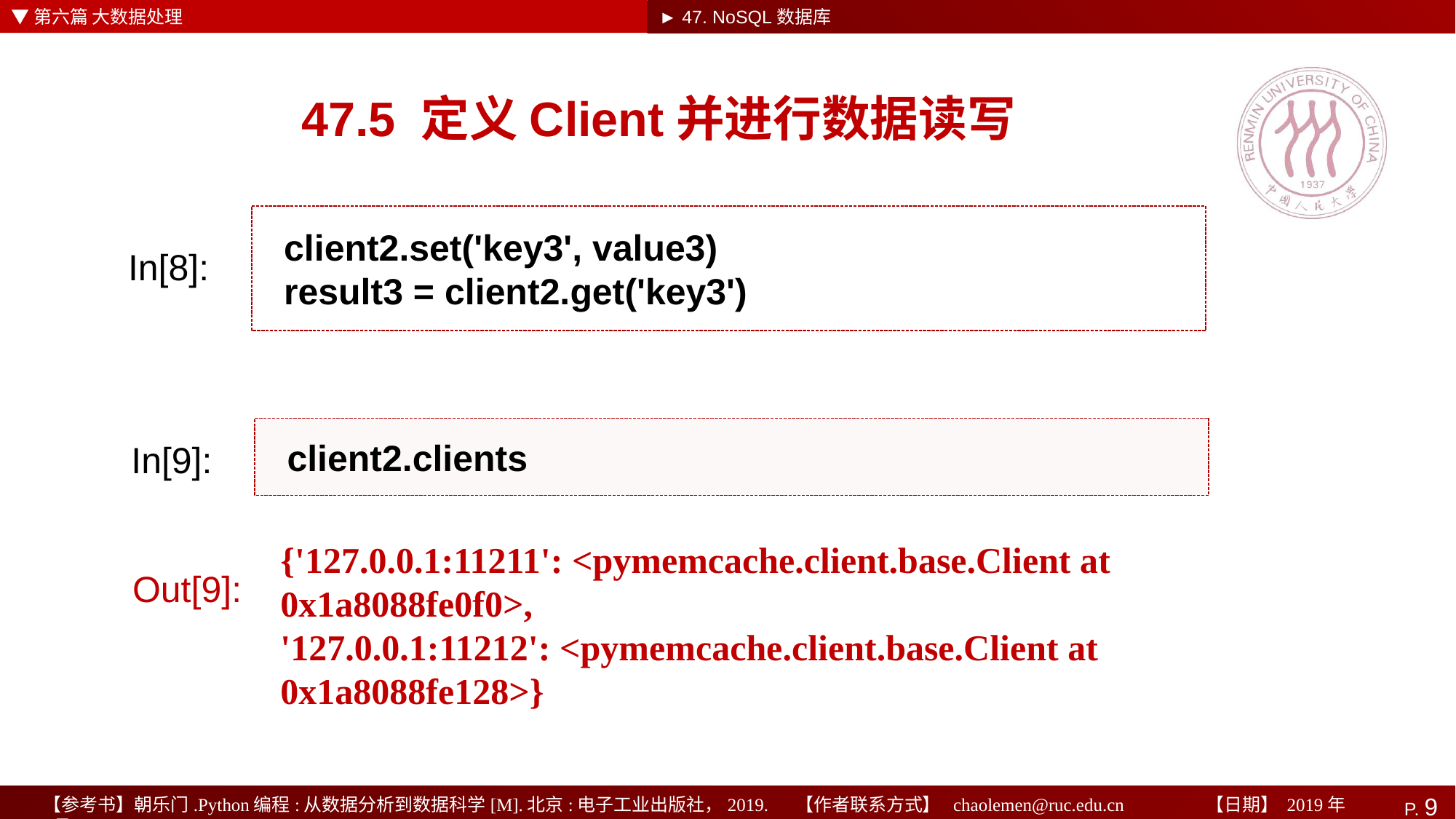

▼第六篇 大数据处理
► 47. NoSQL数据库
# 47.5 定义Client并进行数据读写
client2.set('key3', value3)
result3 = client2.get('key3')
In[8]:
{'127.0.0.1:11211': <pymemcache.client.base.Client at 0x1a8088fe0f0>,
'127.0.0.1:11212': <pymemcache.client.base.Client at 0x1a8088fe128>}
Out[9]:
client2.clients
In[9]: